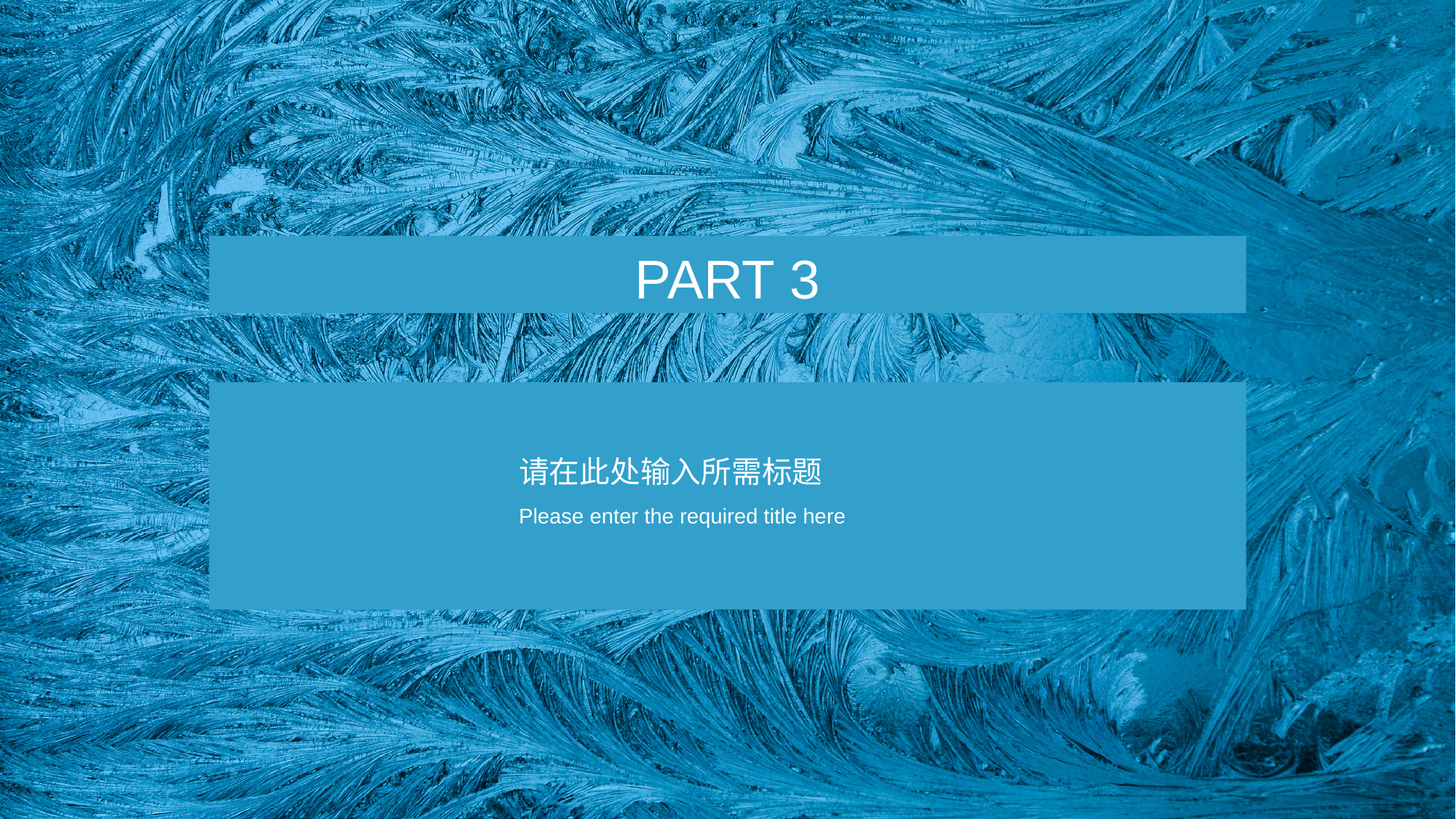

PART 3
请在此处输入所需标题
Please enter the required title here